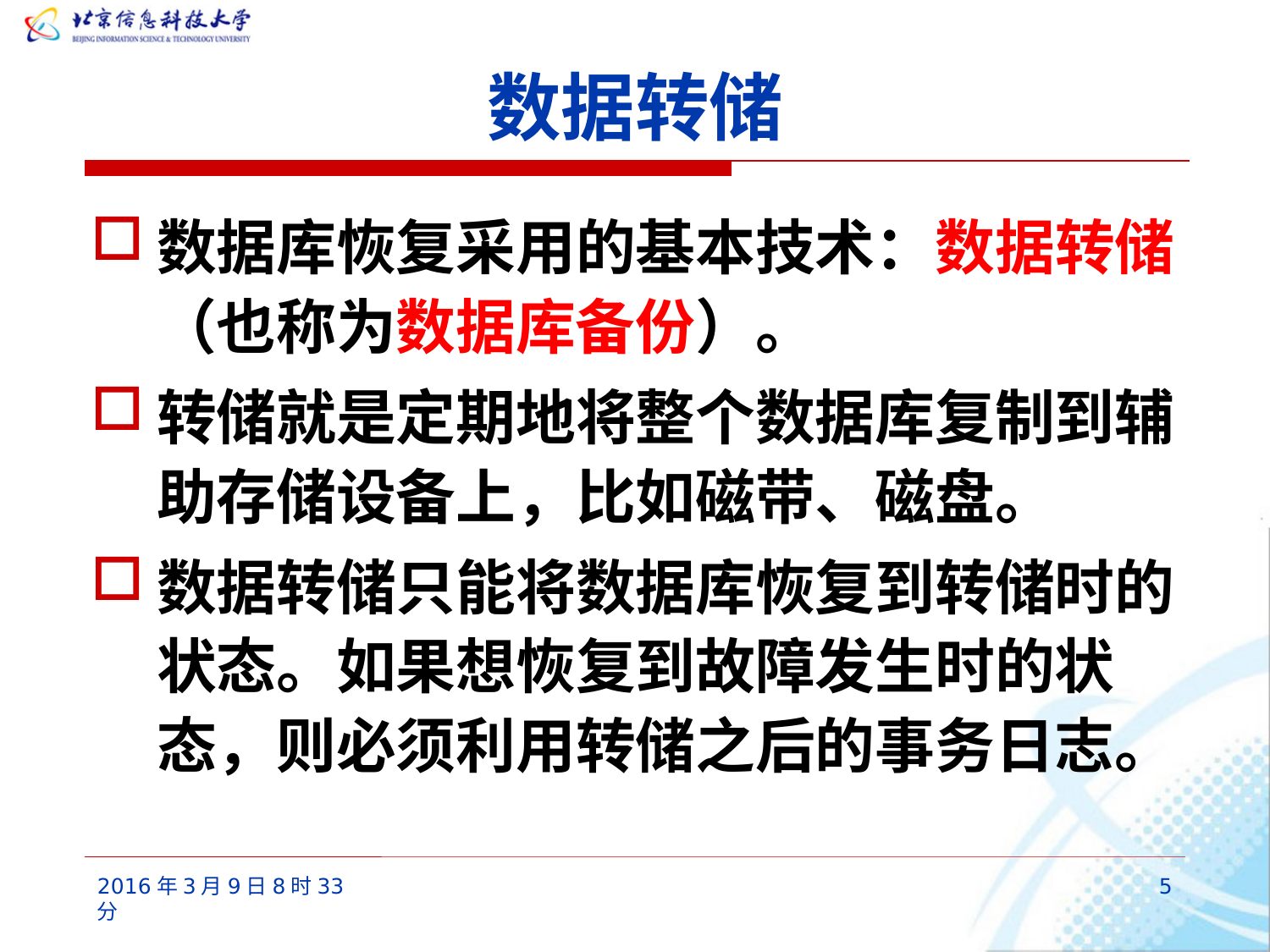

# 数据转储
数据库恢复采用的基本技术：数据转储（也称为数据库备份）。
转储就是定期地将整个数据库复制到辅助存储设备上，比如磁带、磁盘。
数据转储只能将数据库恢复到转储时的状态。如果想恢复到故障发生时的状态，则必须利用转储之后的事务日志。
2016年3月9日8时33分
5